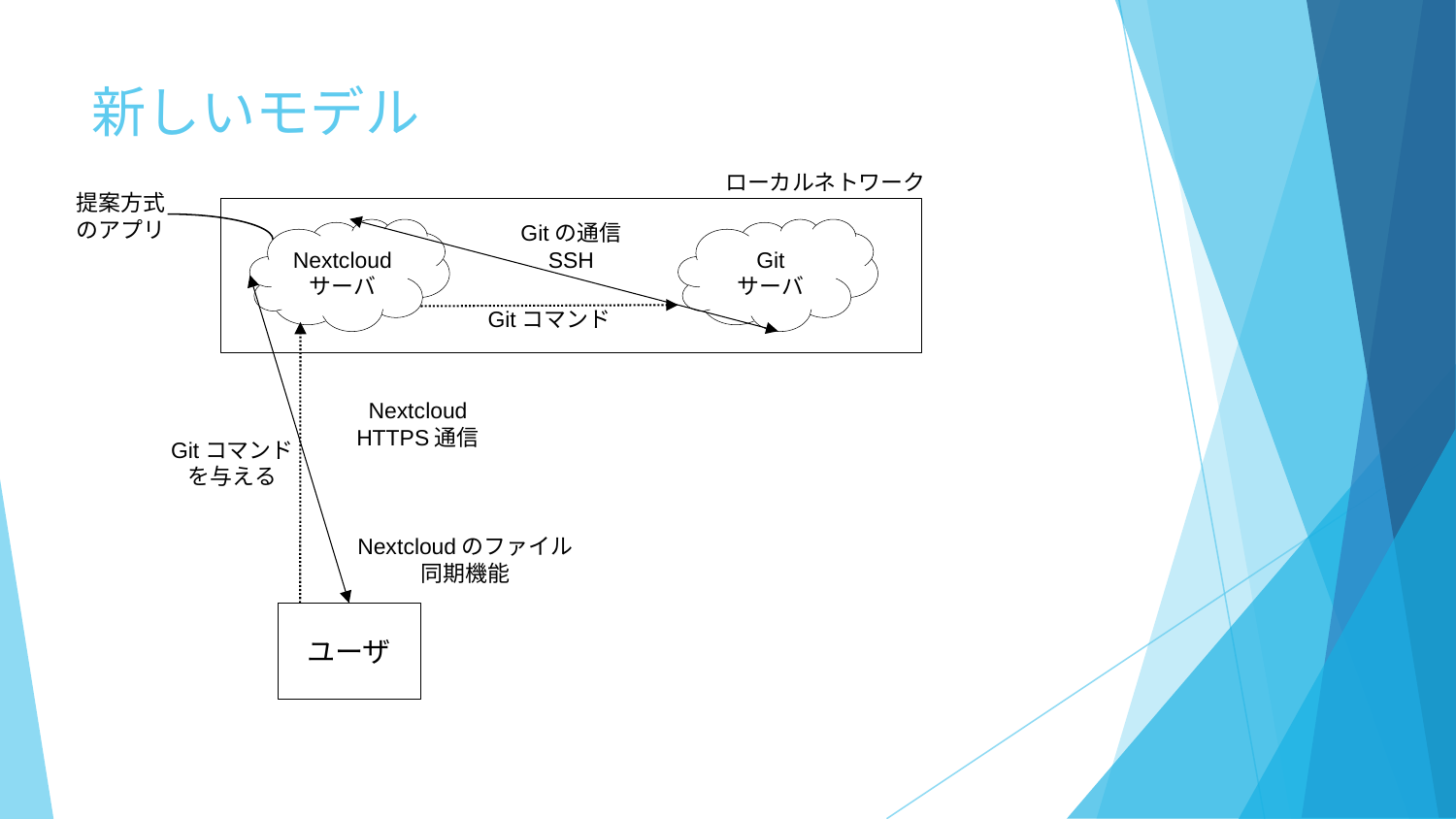

# 新しいモデル
ローカルネトワーク
提案方式のアプリ

Gitの通信
SSH

Git
サーバ
Nextcloud サーバ
Gitコマンド
Nextcloud
HTTPS通信
Gitコマンド
を与える
Nextcloudのファイル
同期機能
ユーザ